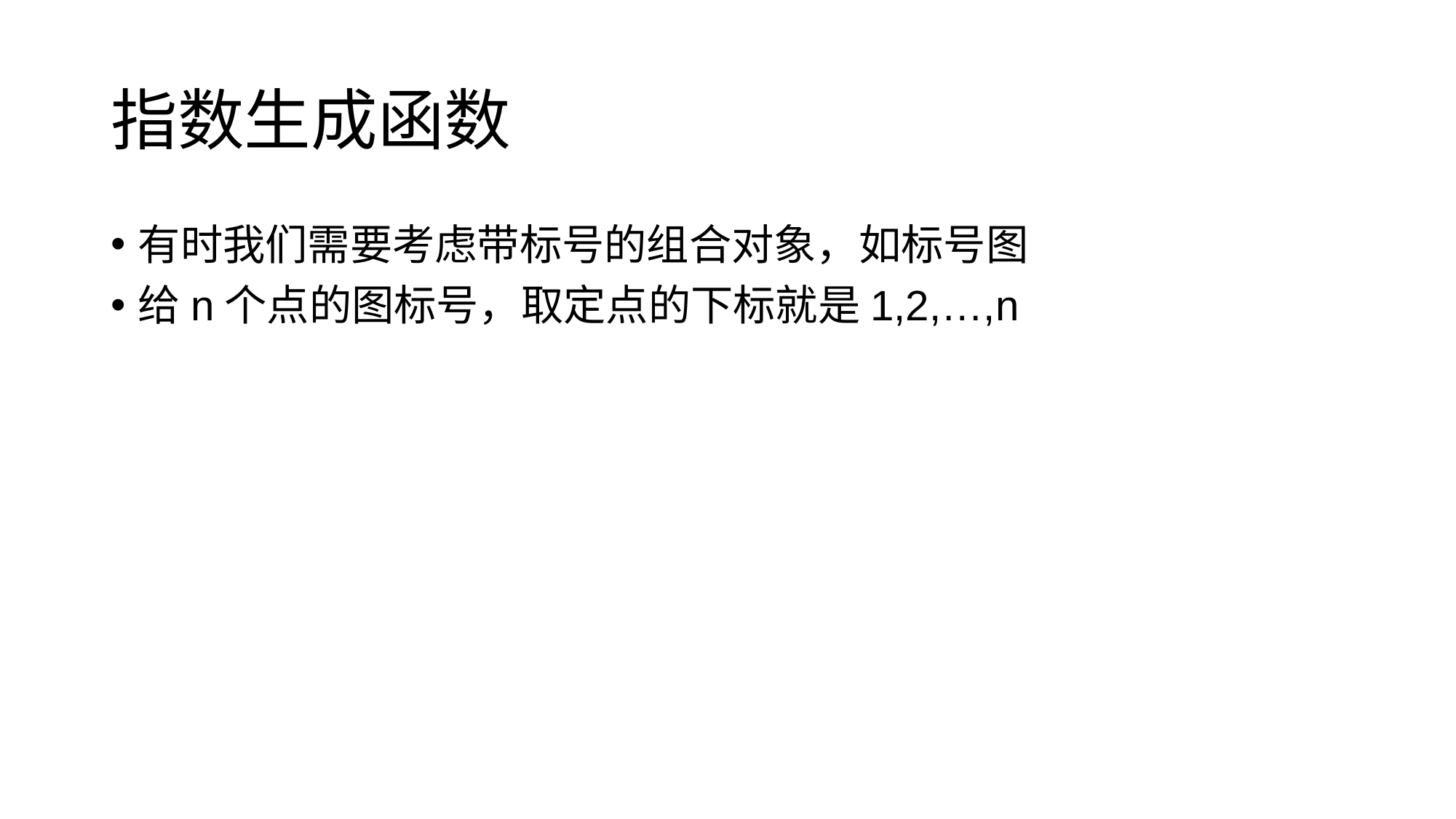

# 指数生成函数
有时我们需要考虑带标号的组合对象，如标号图
给n个点的图标号，取定点的下标就是1,2,…,n